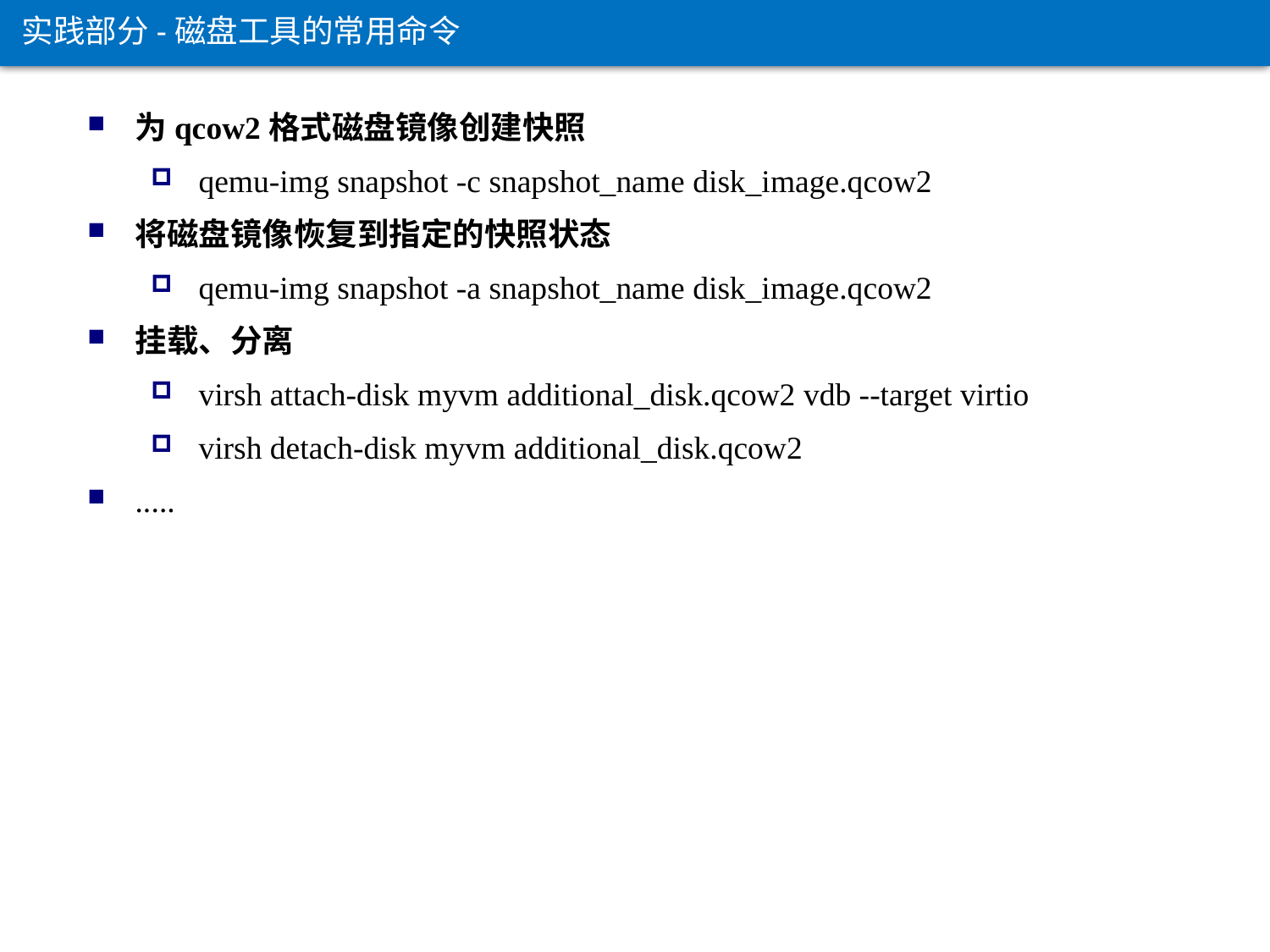

实践部分-磁盘工具的常用命令
为qcow2格式磁盘镜像创建快照
qemu-img snapshot -c snapshot_name disk_image.qcow2
将磁盘镜像恢复到指定的快照状态
qemu-img snapshot -a snapshot_name disk_image.qcow2
挂载、分离
virsh attach-disk myvm additional_disk.qcow2 vdb --target virtio
virsh detach-disk myvm additional_disk.qcow2
.....
48